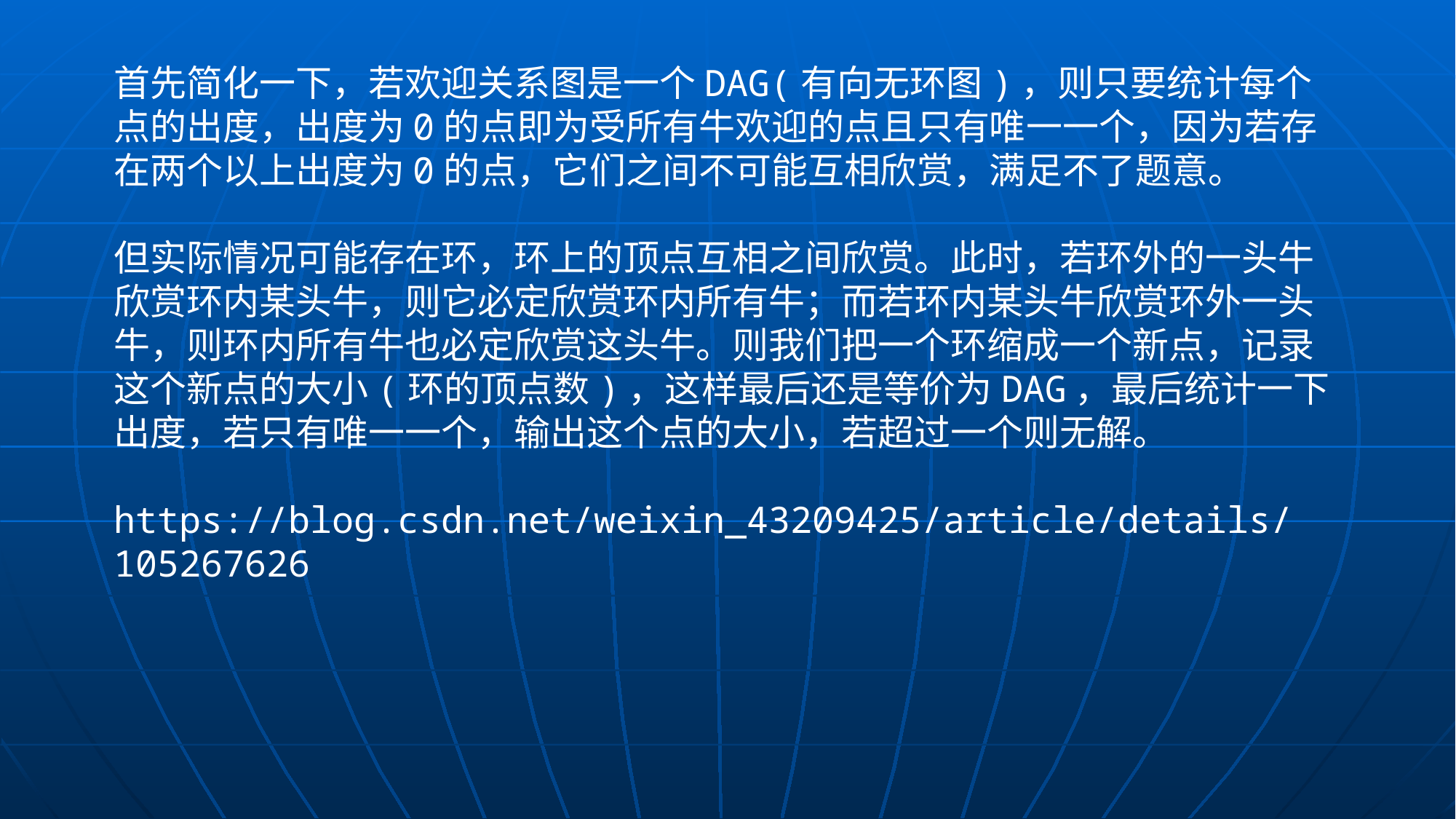

首先简化一下，若欢迎关系图是一个DAG(有向无环图)，则只要统计每个点的出度，出度为0的点即为受所有牛欢迎的点且只有唯一一个，因为若存在两个以上出度为0的点，它们之间不可能互相欣赏，满足不了题意。

但实际情况可能存在环，环上的顶点互相之间欣赏。此时，若环外的一头牛欣赏环内某头牛，则它必定欣赏环内所有牛；而若环内某头牛欣赏环外一头牛，则环内所有牛也必定欣赏这头牛。则我们把一个环缩成一个新点，记录这个新点的大小(环的顶点数)，这样最后还是等价为DAG，最后统计一下出度，若只有唯一一个，输出这个点的大小，若超过一个则无解。

https://blog.csdn.net/weixin_43209425/article/details/105267626